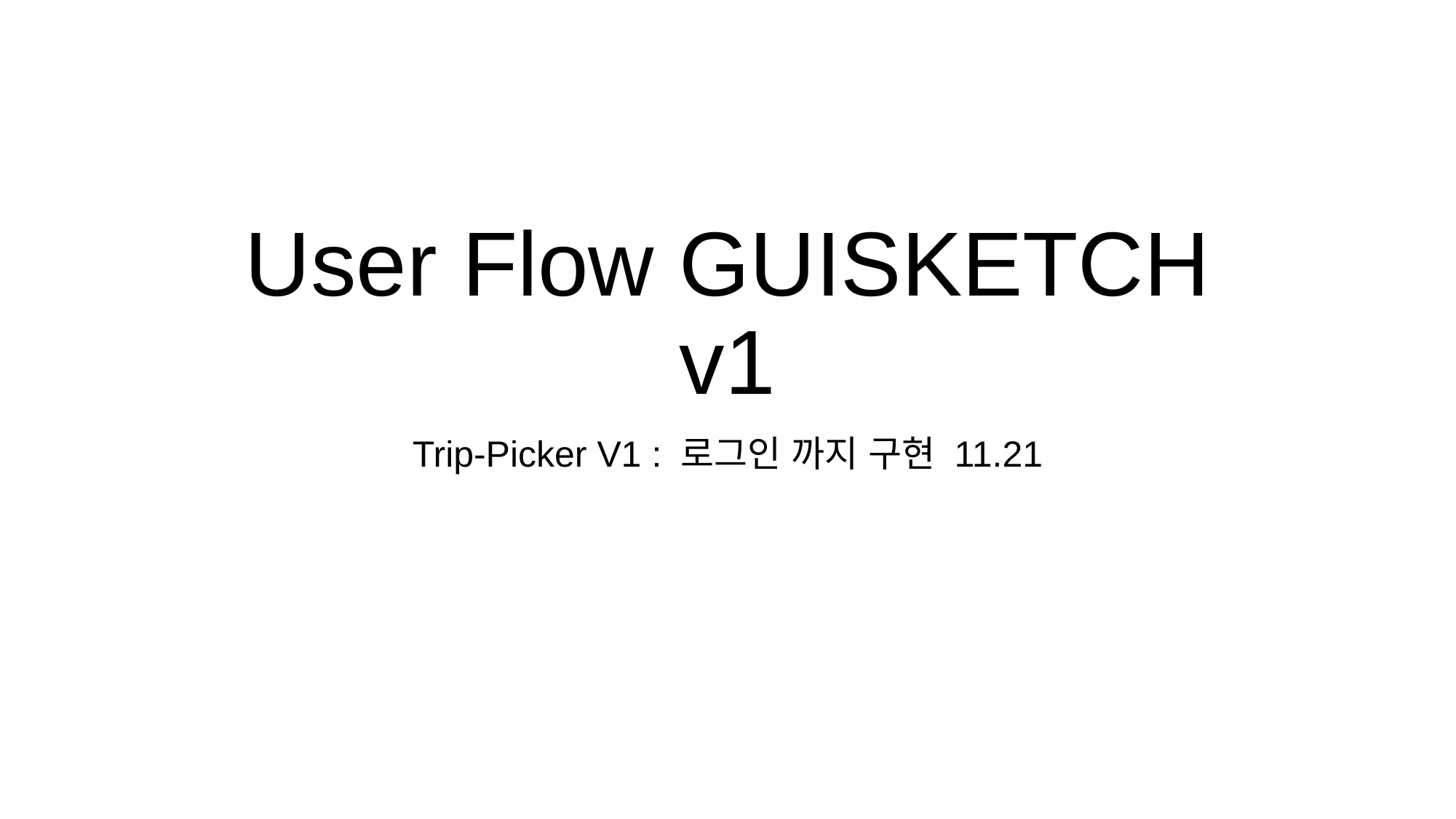

# User Flow GUISKETCH v1
Trip-Picker V1 : 로그인 까지 구현 11.21